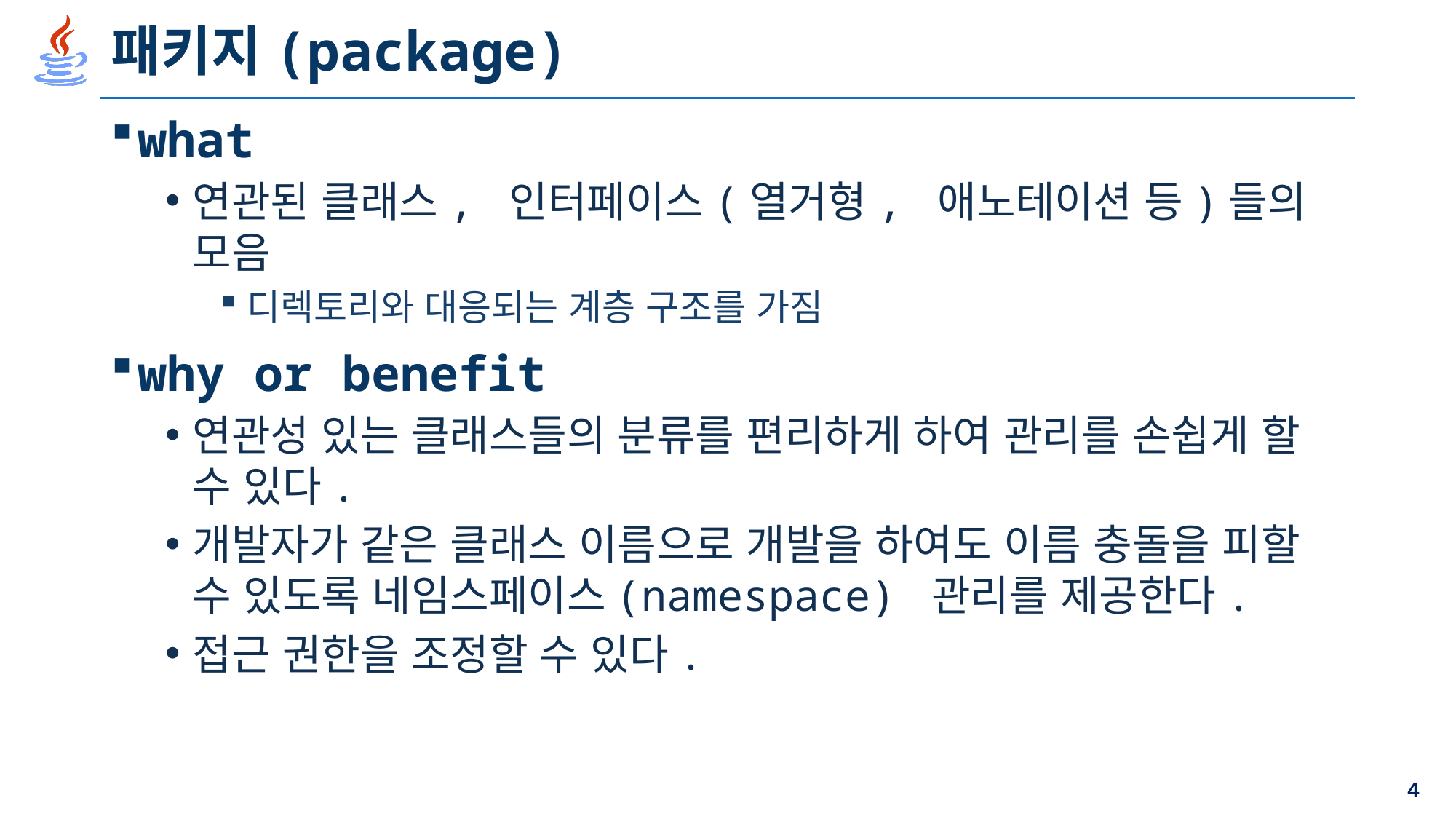

# 패키지(package)
what
연관된 클래스, 인터페이스(열거형, 애노테이션 등)들의 모음
디렉토리와 대응되는 계층 구조를 가짐
why or benefit
연관성 있는 클래스들의 분류를 편리하게 하여 관리를 손쉽게 할 수 있다.
개발자가 같은 클래스 이름으로 개발을 하여도 이름 충돌을 피할 수 있도록 네임스페이스(namespace) 관리를 제공한다.
접근 권한을 조정할 수 있다.
4